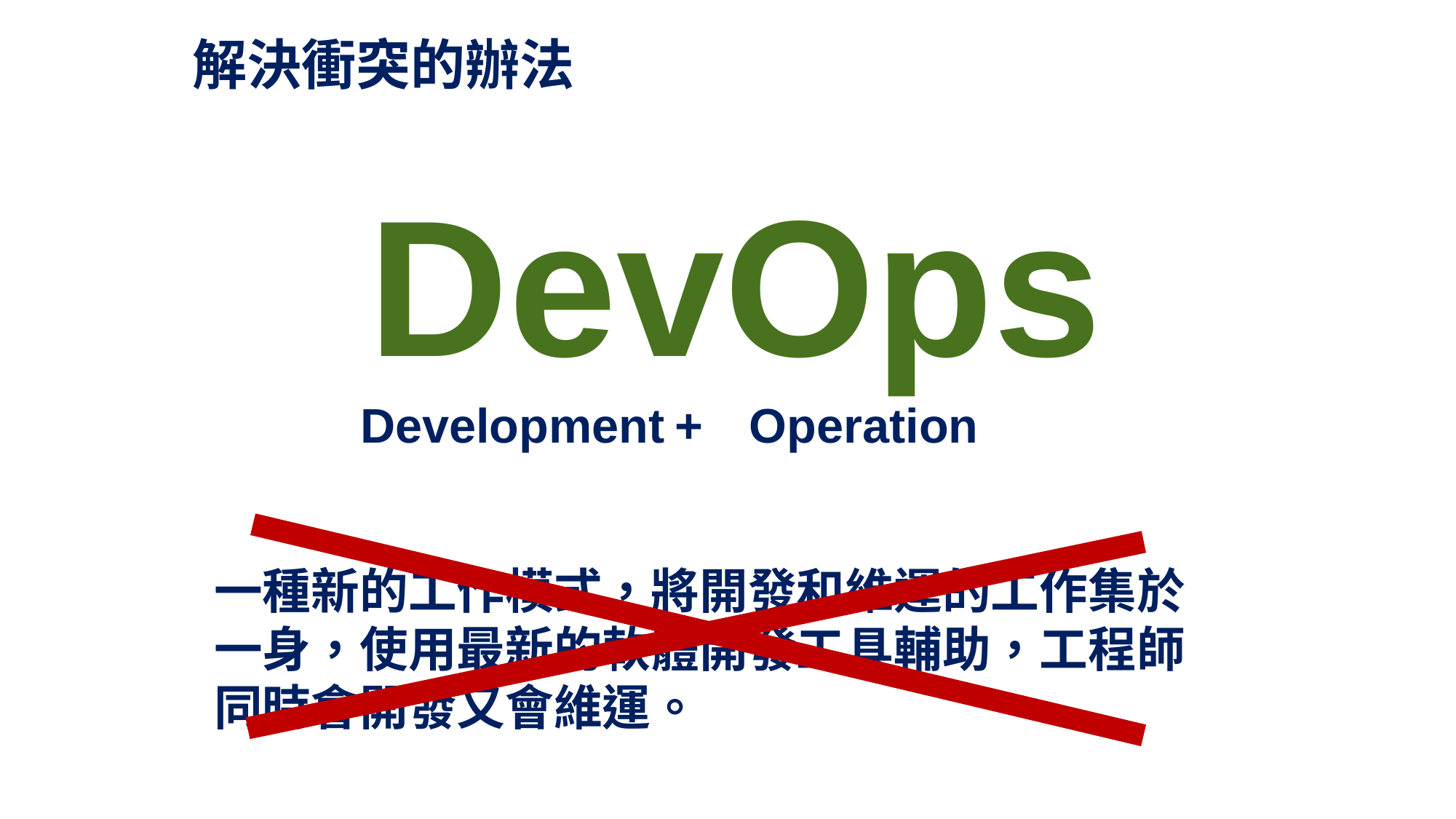

# 解決衝突的辦法
DevOps
Development
+
Operation
一種新的工作模式，將開發和維運的工作集於一身，使用最新的軟體開發工具輔助，工程師同時會開發又會維運。